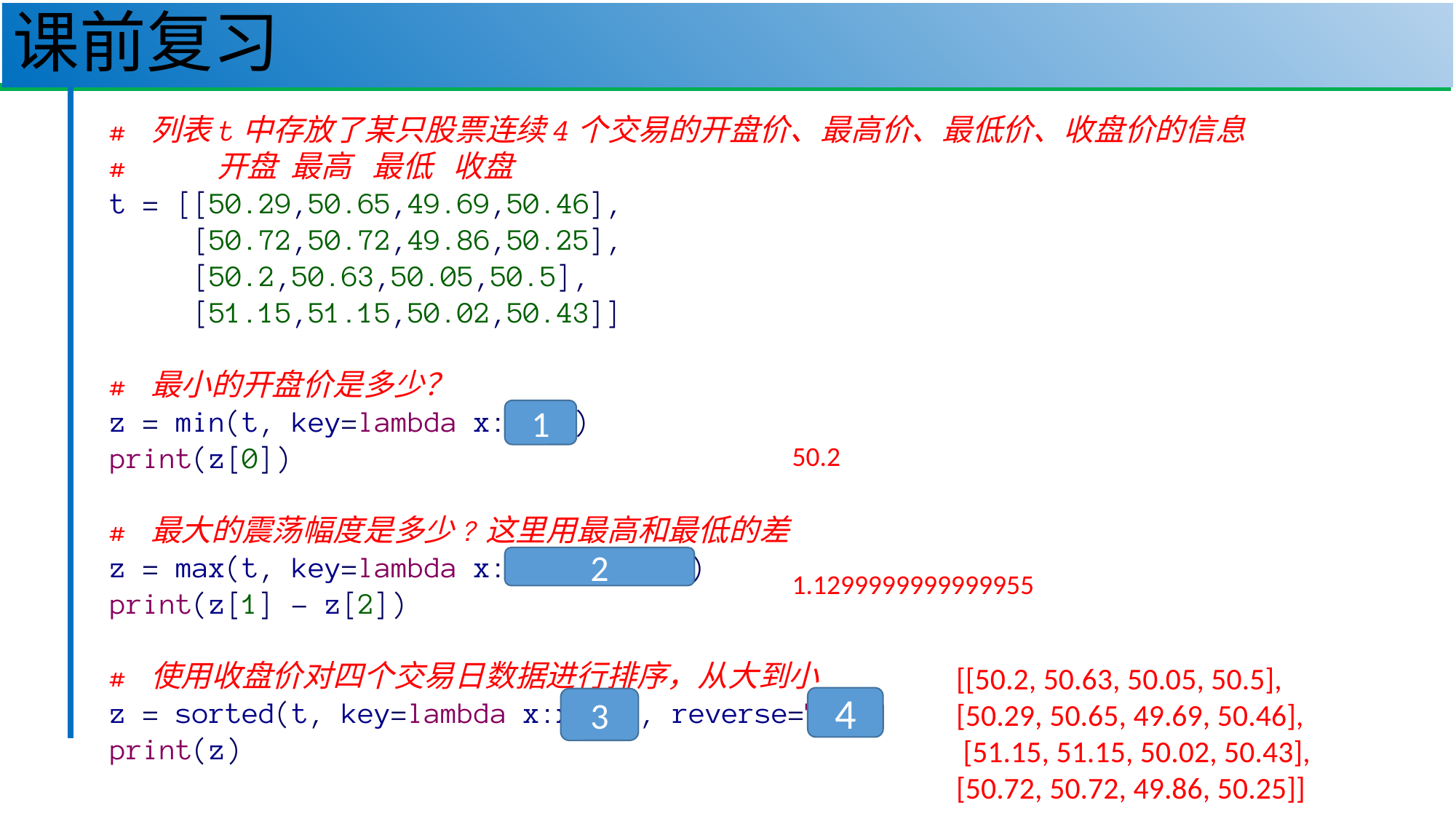

# 课前复习
33
# 列表t中存放了某只股票连续4个交易的开盘价、最高价、最低价、收盘价的信息
#     开盘  最高   最低   收盘
t = [[50.29,50.65,49.69,50.46],
     [50.72,50.72,49.86,50.25],
     [50.2,50.63,50.05,50.5],
     [51.15,51.15,50.02,50.43]]

# 最小的开盘价是多少？
z = min(t, key=lambda x:x[0])
print(z[0])

# 最大的震荡幅度是多少?这里用最高和最低的差
z = max(t, key=lambda x:x[1] - x[2])
print(z[1] - z[2])

# 使用收盘价对四个交易日数据进行排序，从大到小
z = sorted(t, key=lambda x:x[-1], reverse=True)
print(z)
1
50.2
2
1.1299999999999955
[[50.2, 50.63, 50.05, 50.5],
[50.29, 50.65, 49.69, 50.46],
 [51.15, 51.15, 50.02, 50.43],
[50.72, 50.72, 49.86, 50.25]]

4
3